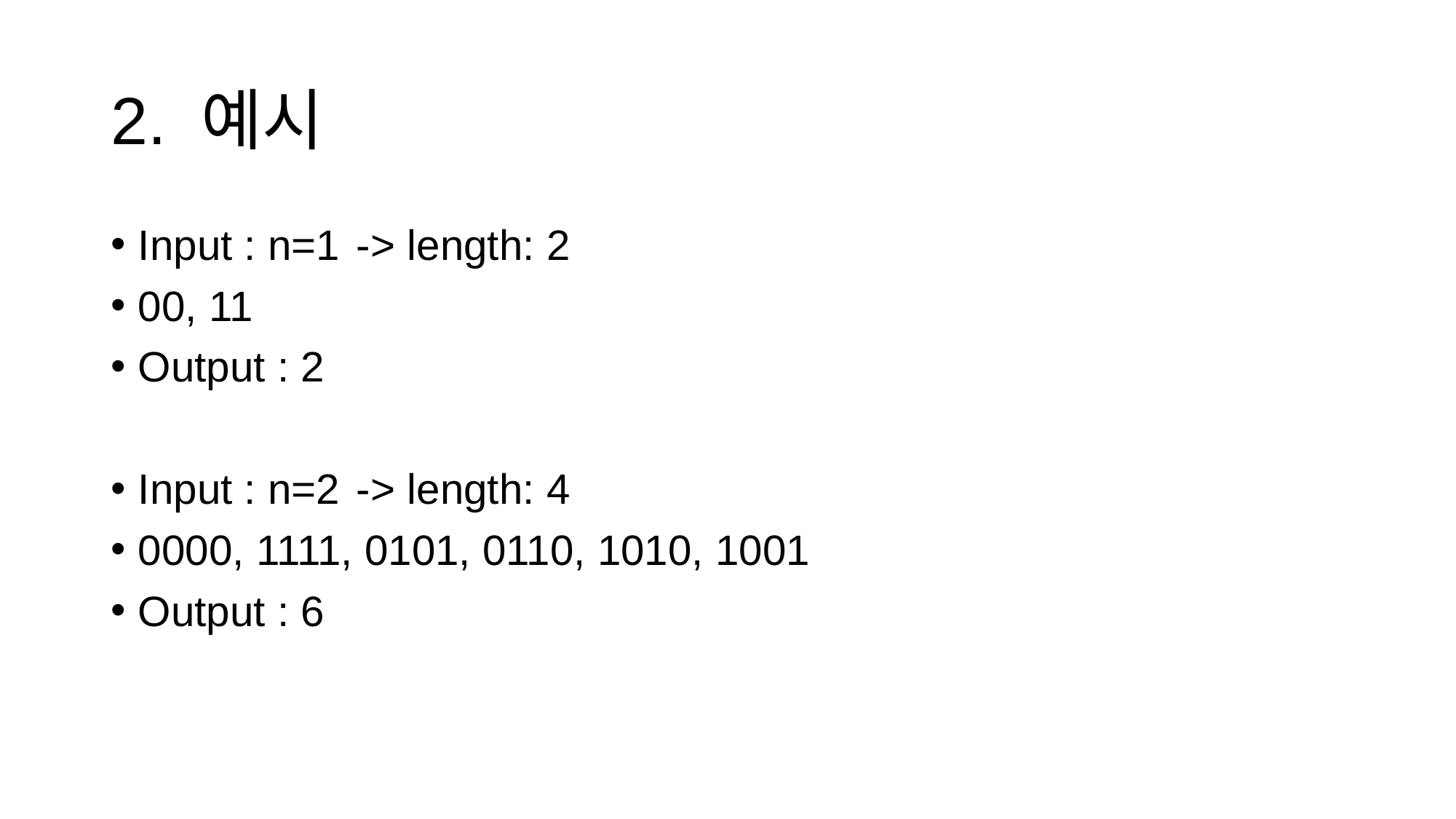

# 2. 예시
Input : n=1	-> length: 2
00, 11
Output : 2

Input : n=2	-> length: 4
0000, 1111, 0101, 0110, 1010, 1001
Output : 6